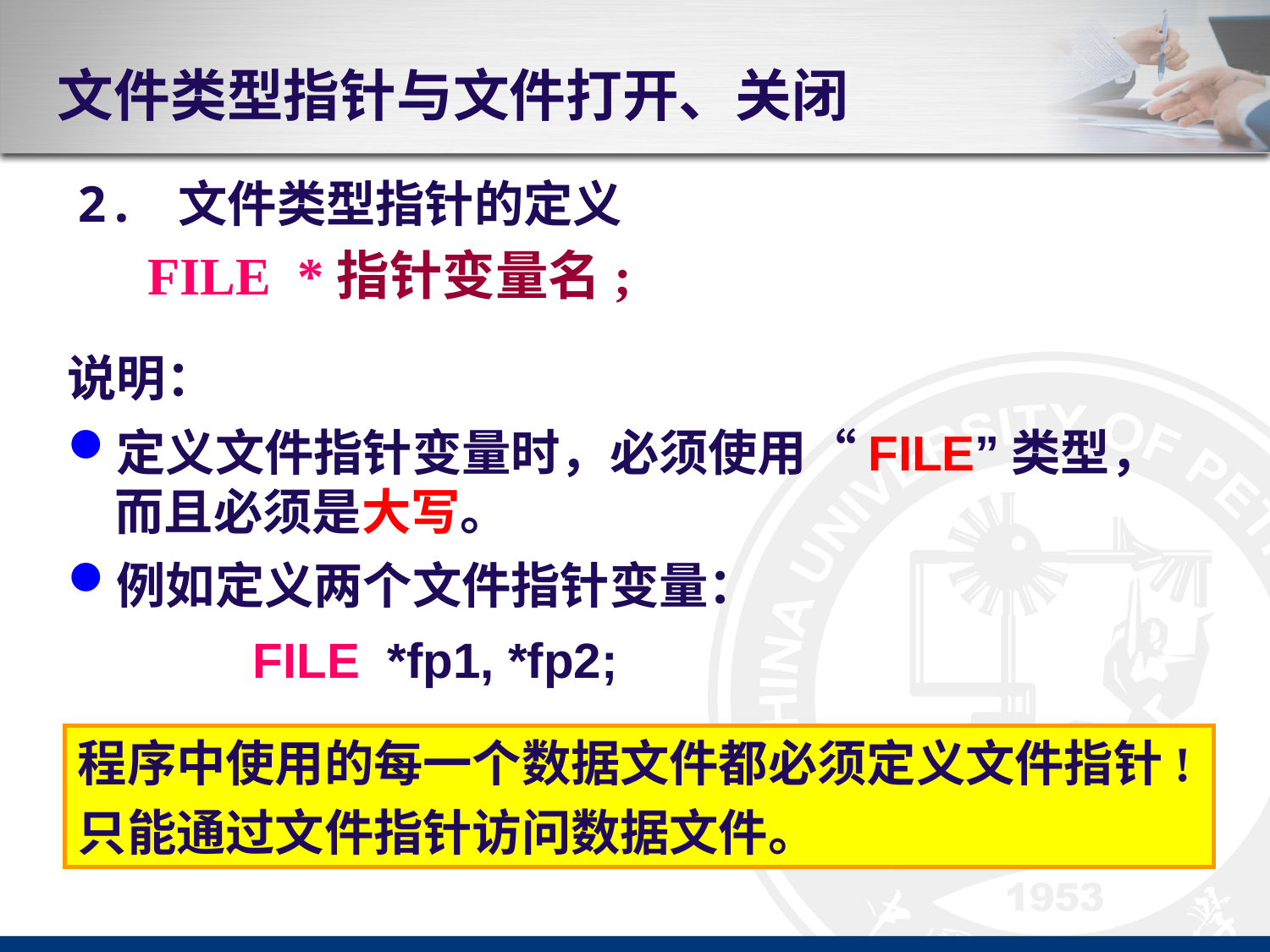

文件类型指针与文件打开、关闭
2. 文件类型指针的定义
FILE  *指针变量名;
说明：
定义文件指针变量时，必须使用“FILE”类型，而且必须是大写。
例如定义两个文件指针变量：
	      FILE  *fp1, *fp2;
程序中使用的每一个数据文件都必须定义文件指针!
只能通过文件指针访问数据文件。